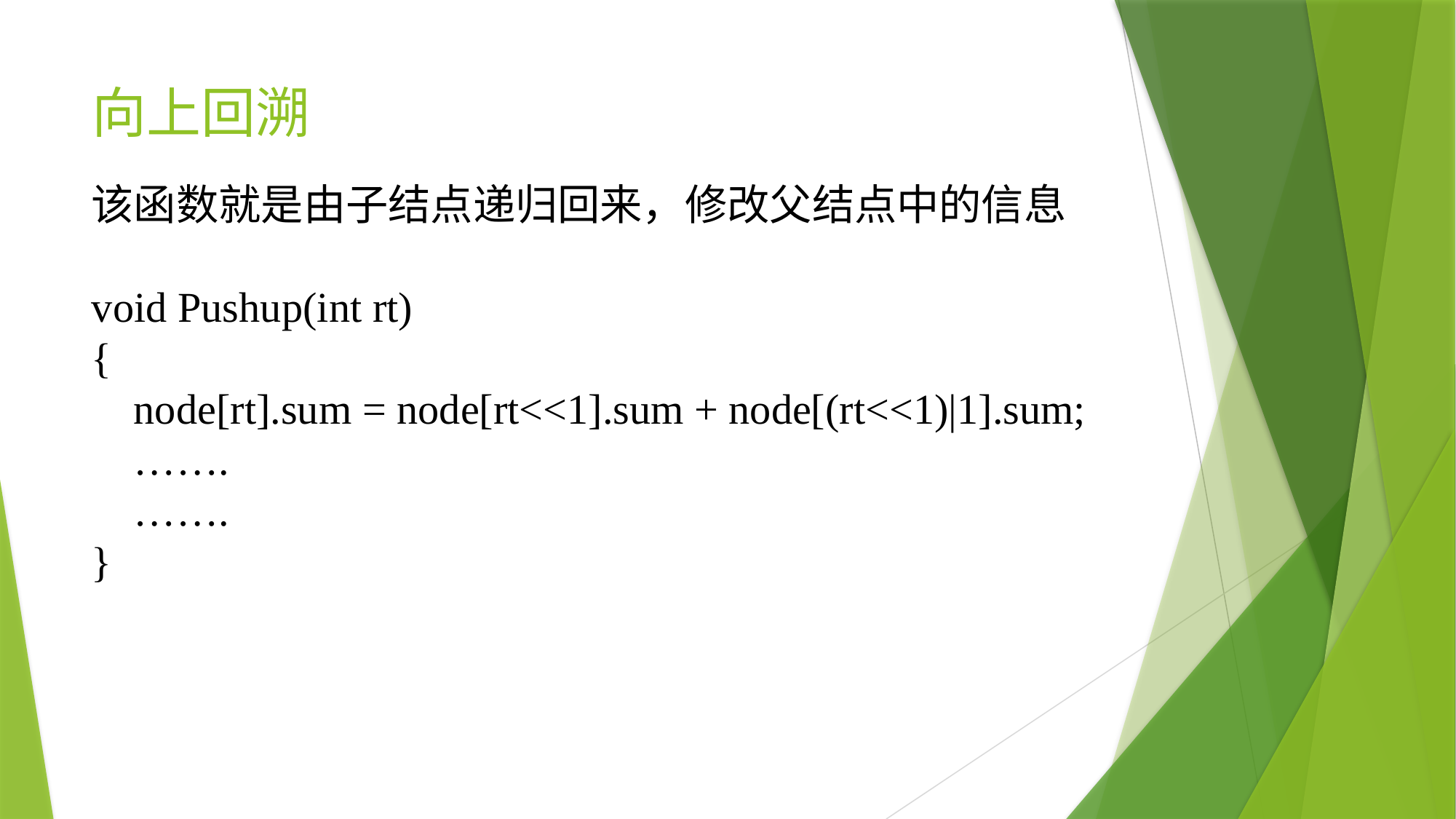

# 向上回溯
该函数就是由子结点递归回来，修改父结点中的信息

void Pushup(int rt)
{
    node[rt].sum = node[rt<<1].sum + node[(rt<<1)|1].sum;
    …….
    …….
}